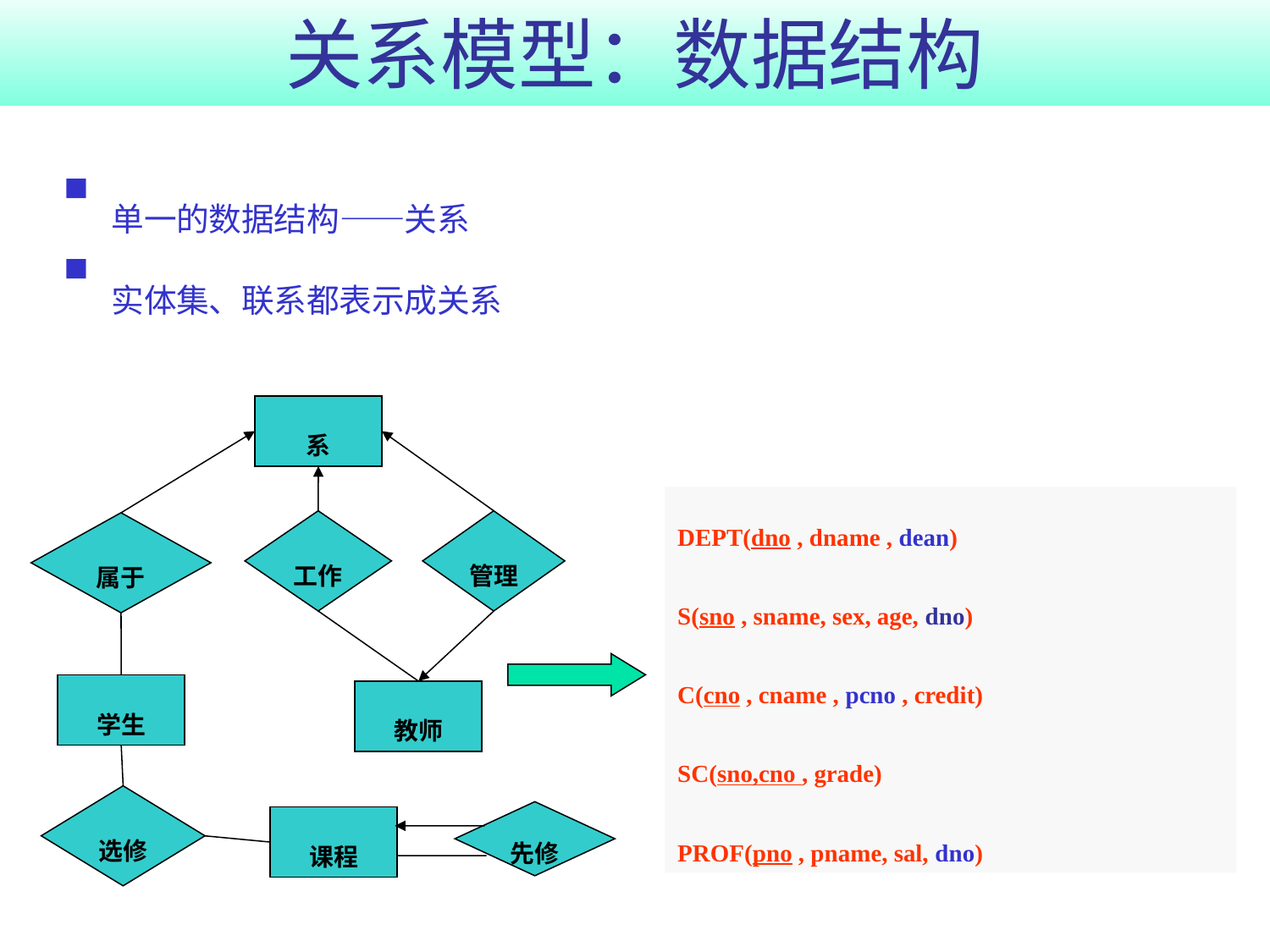

# 关系模型：数据结构
单一的数据结构——关系
实体集、联系都表示成关系
系
工作
管理
属于
学生
教师
选修
先修
课程

DEPT(dno , dname , dean)
S(sno , sname, sex, age, dno)
C(cno , cname , pcno , credit)
SC(sno,cno , grade)
PROF(pno , pname, sal, dno)